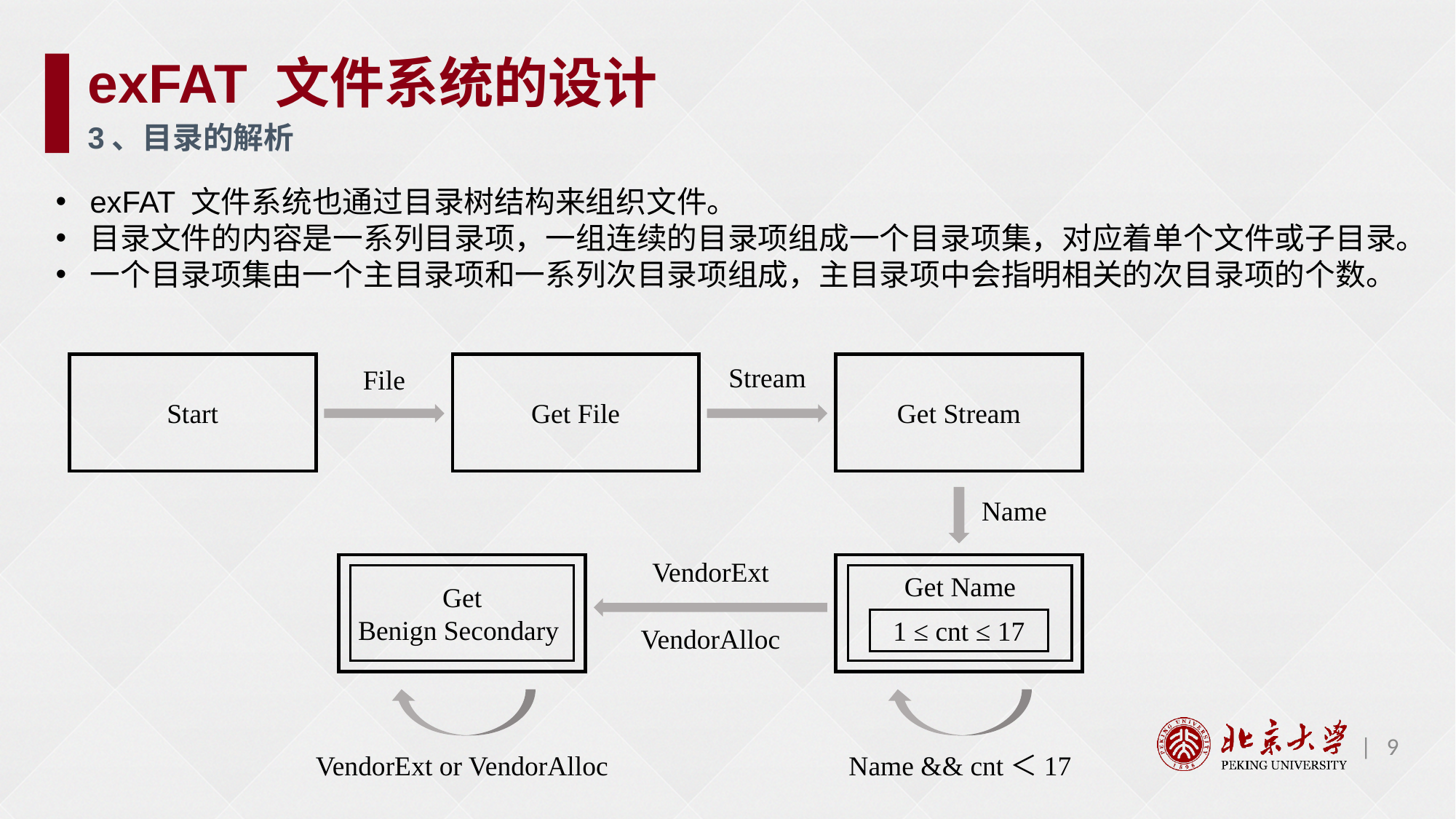

exFAT 文件系统的设计

3、目录的解析
exFAT 文件系统也通过目录树结构来组织文件。
目录文件的内容是一系列目录项，一组连续的目录项组成一个目录项集，对应着单个文件或子目录。
一个目录项集由一个主目录项和一系列次目录项组成，主目录项中会指明相关的次目录项的个数。
Start
Get File
Get Stream
Stream
File

Name

VendorExt
Get
Benign Secondary

Get Name

1 ≤ cnt ≤ 17
VendorAlloc

9
VendorExt or VendorAlloc
Name && cnt＜17